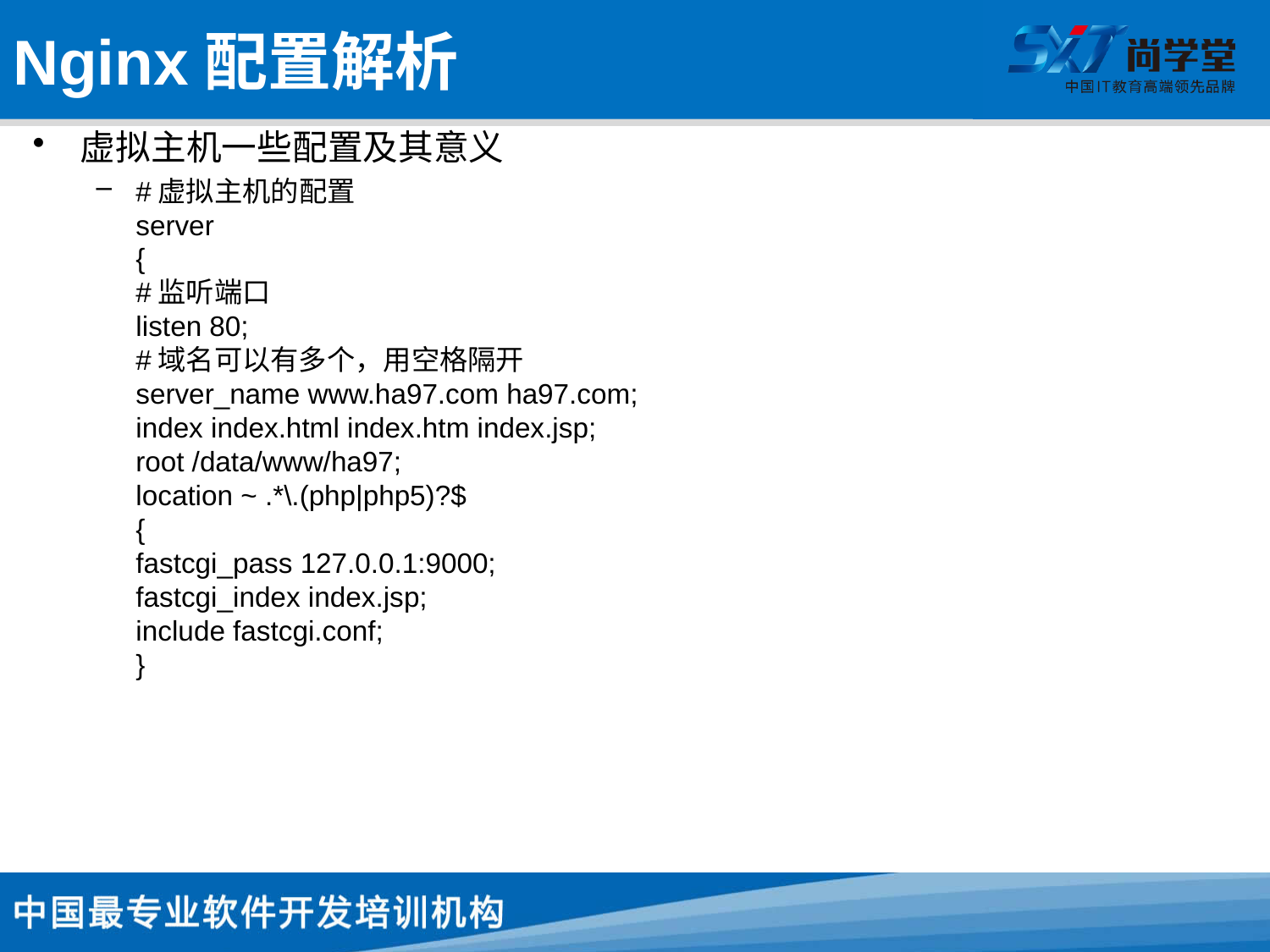

# Nginx配置解析
虚拟主机一些配置及其意义
#虚拟主机的配置
server
{
#监听端口
listen 80;
#域名可以有多个，用空格隔开
server_name www.ha97.com ha97.com;
index index.html index.htm index.jsp;
root /data/www/ha97;
location ~ .*\.(php|php5)?$
{
fastcgi_pass 127.0.0.1:9000;
fastcgi_index index.jsp;
include fastcgi.conf;
}